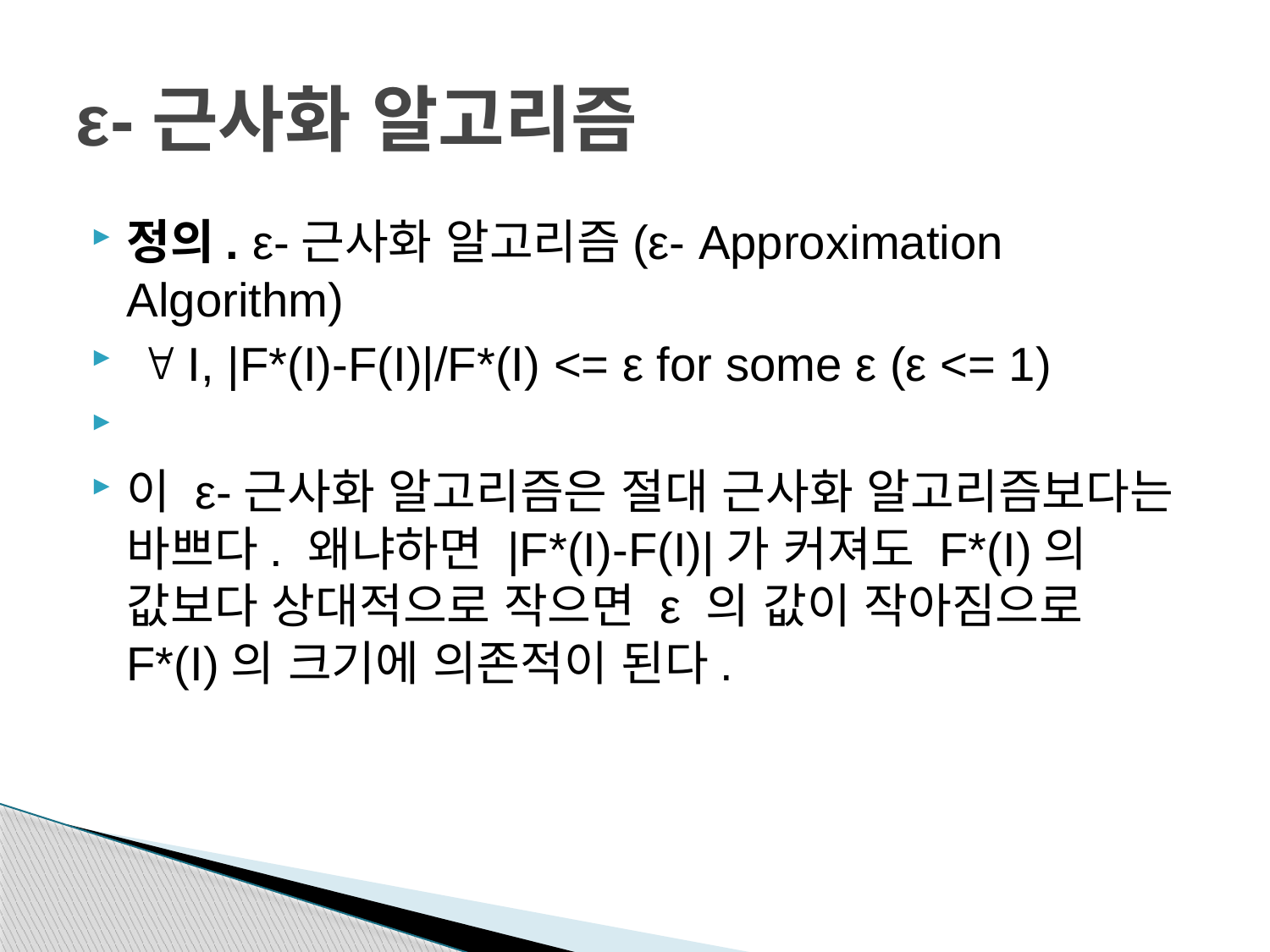

# ε-근사화 알고리즘
정의. ε-근사화 알고리즘(ε- Approximation Algorithm)
 ∀ I, |F*(I)-F(I)|/F*(I) <= ε for some ε (ε <= 1)

이 ε-근사화 알고리즘은 절대 근사화 알고리즘보다는 바쁘다. 왜냐하면 |F*(I)-F(I)|가 커져도 F*(I)의 값보다 상대적으로 작으면 ε 의 값이 작아짐으로 F*(I)의 크기에 의존적이 된다.